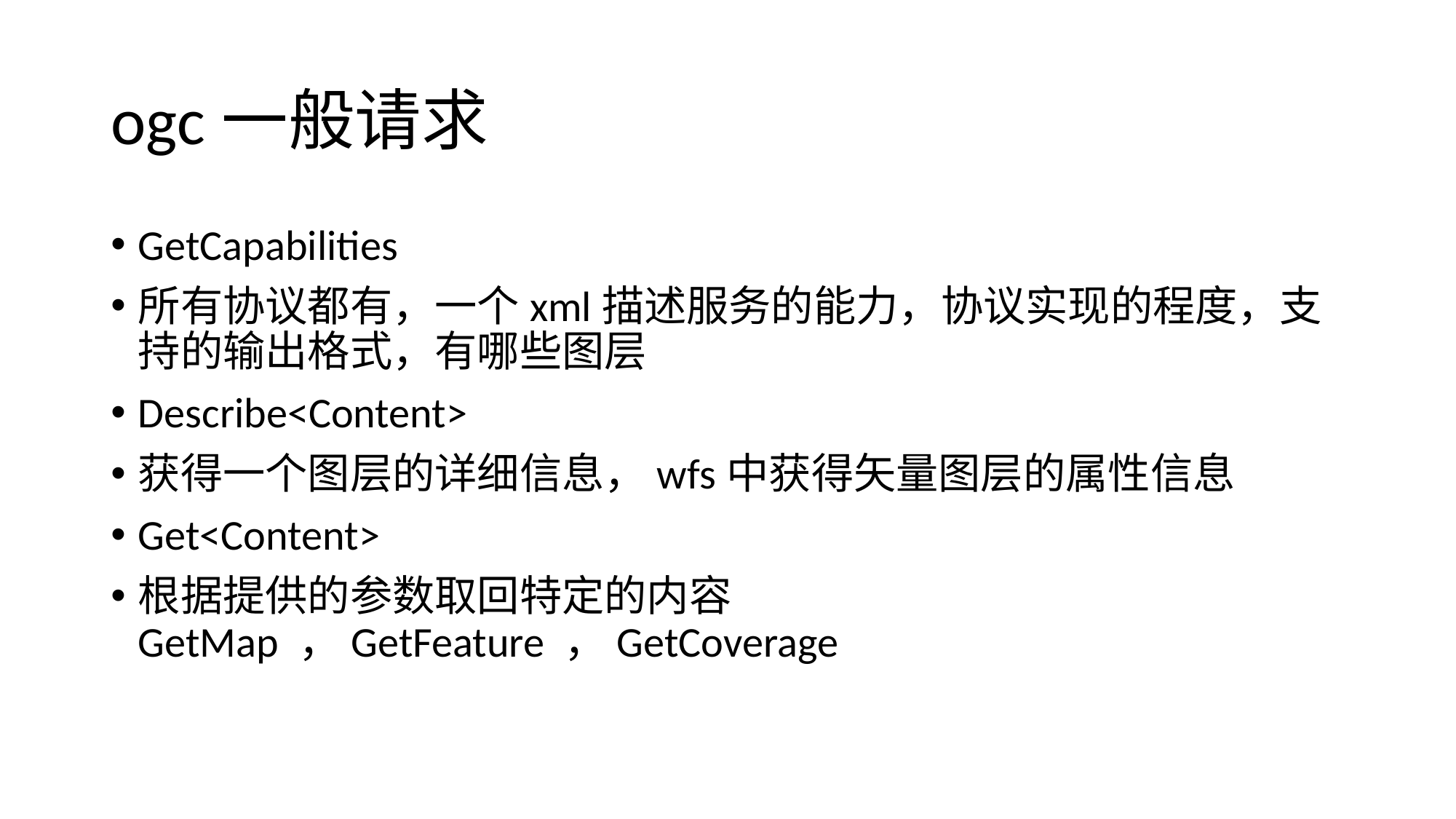

# ogc一般请求
GetCapabilities
所有协议都有，一个xml描述服务的能力，协议实现的程度，支持的输出格式，有哪些图层
Describe<Content>
获得一个图层的详细信息，wfs中获得矢量图层的属性信息
Get<Content>
根据提供的参数取回特定的内容GetMap ，GetFeature ，GetCoverage